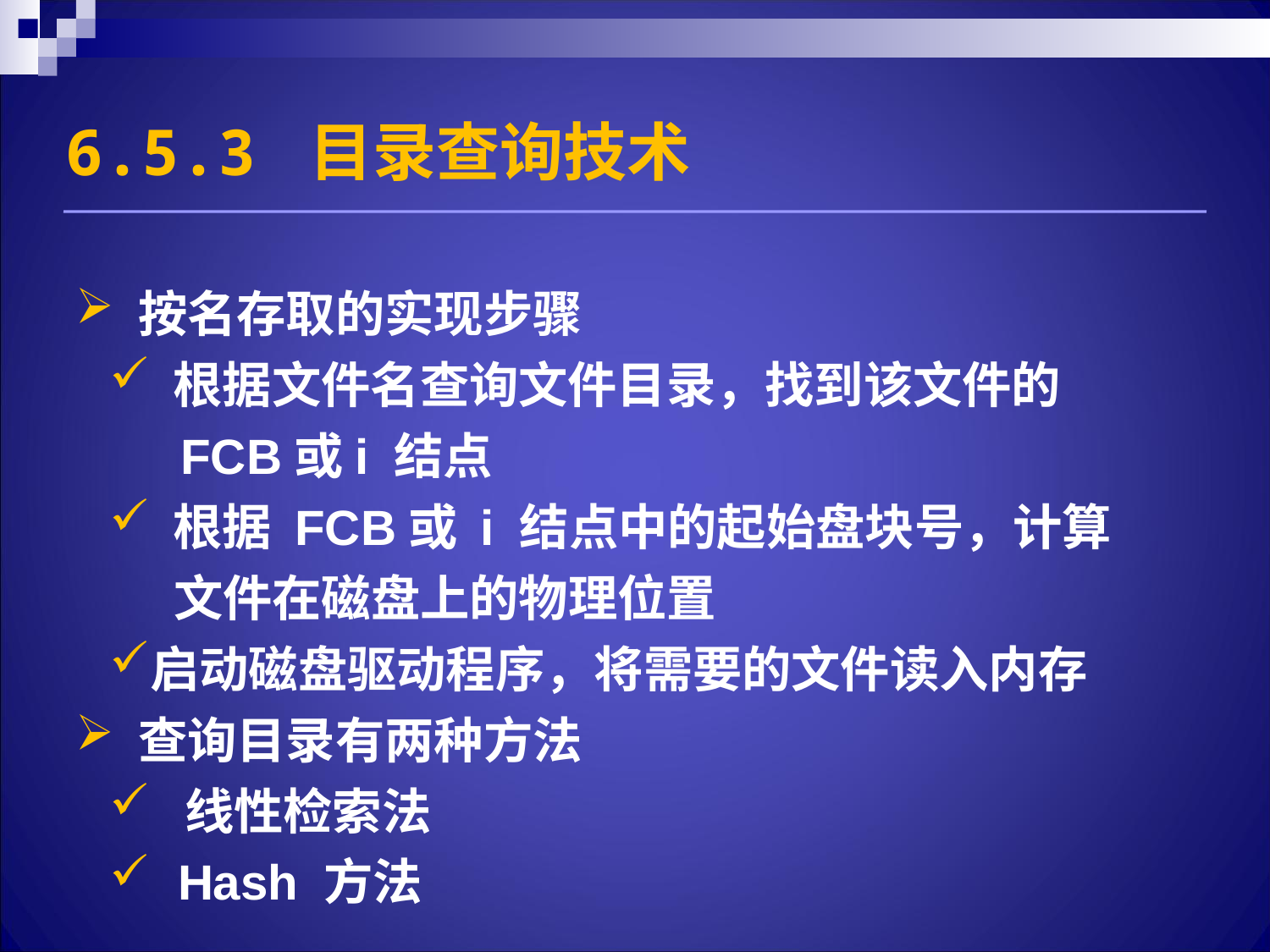

6.5.3 目录查询技术
 按名存取的实现步骤
 根据文件名查询文件目录，找到该文件的
   FCB或i 结点
 根据 FCB或 i 结点中的起始盘块号，计算
  文件在磁盘上的物理位置
启动磁盘驱动程序，将需要的文件读入内存
 查询目录有两种方法
  线性检索法
  Hash 方法